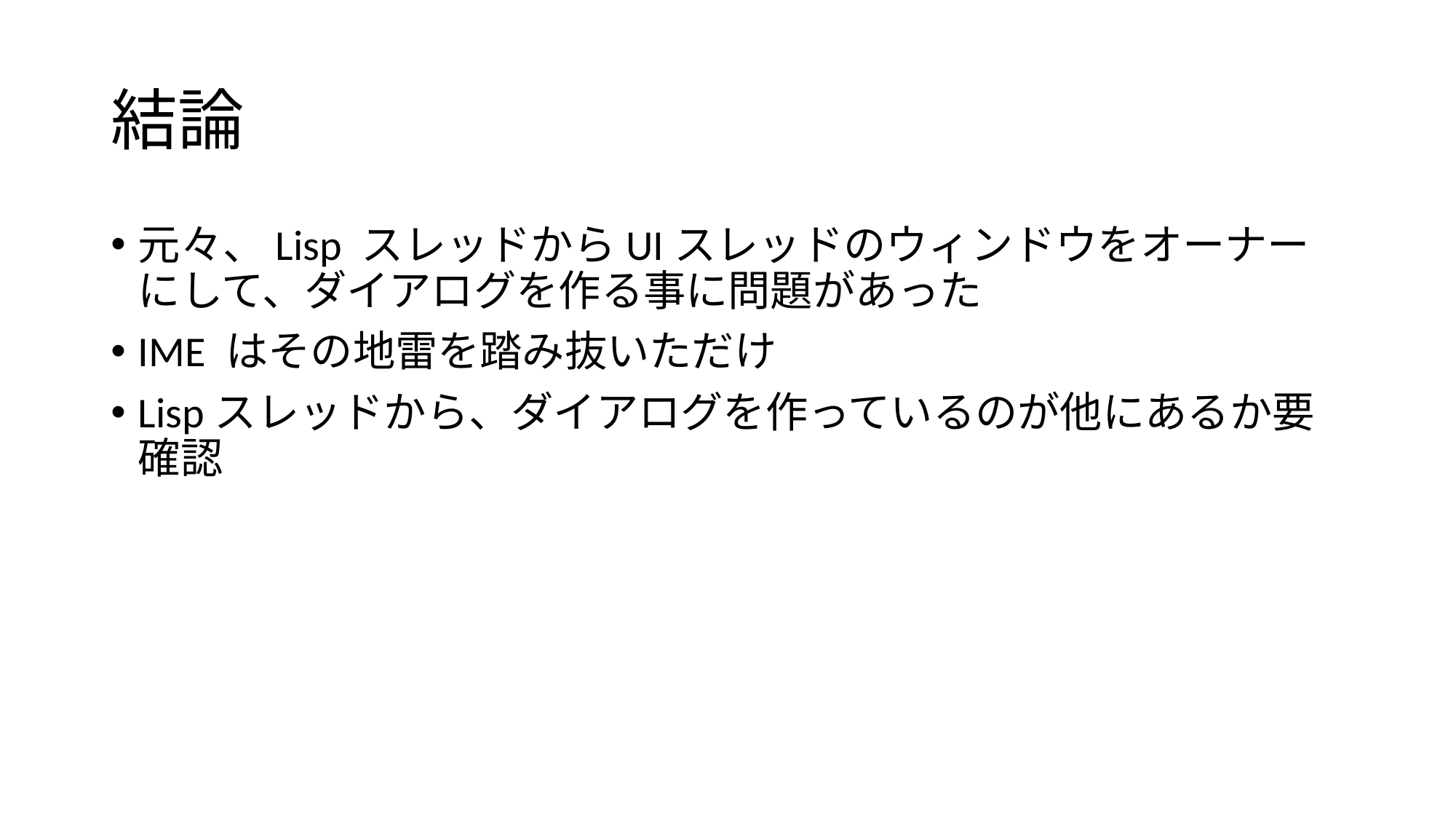

# 結論
元々、Lisp スレッドからUIスレッドのウィンドウをオーナーにして、ダイアログを作る事に問題があった
IME はその地雷を踏み抜いただけ
Lispスレッドから、ダイアログを作っているのが他にあるか要確認